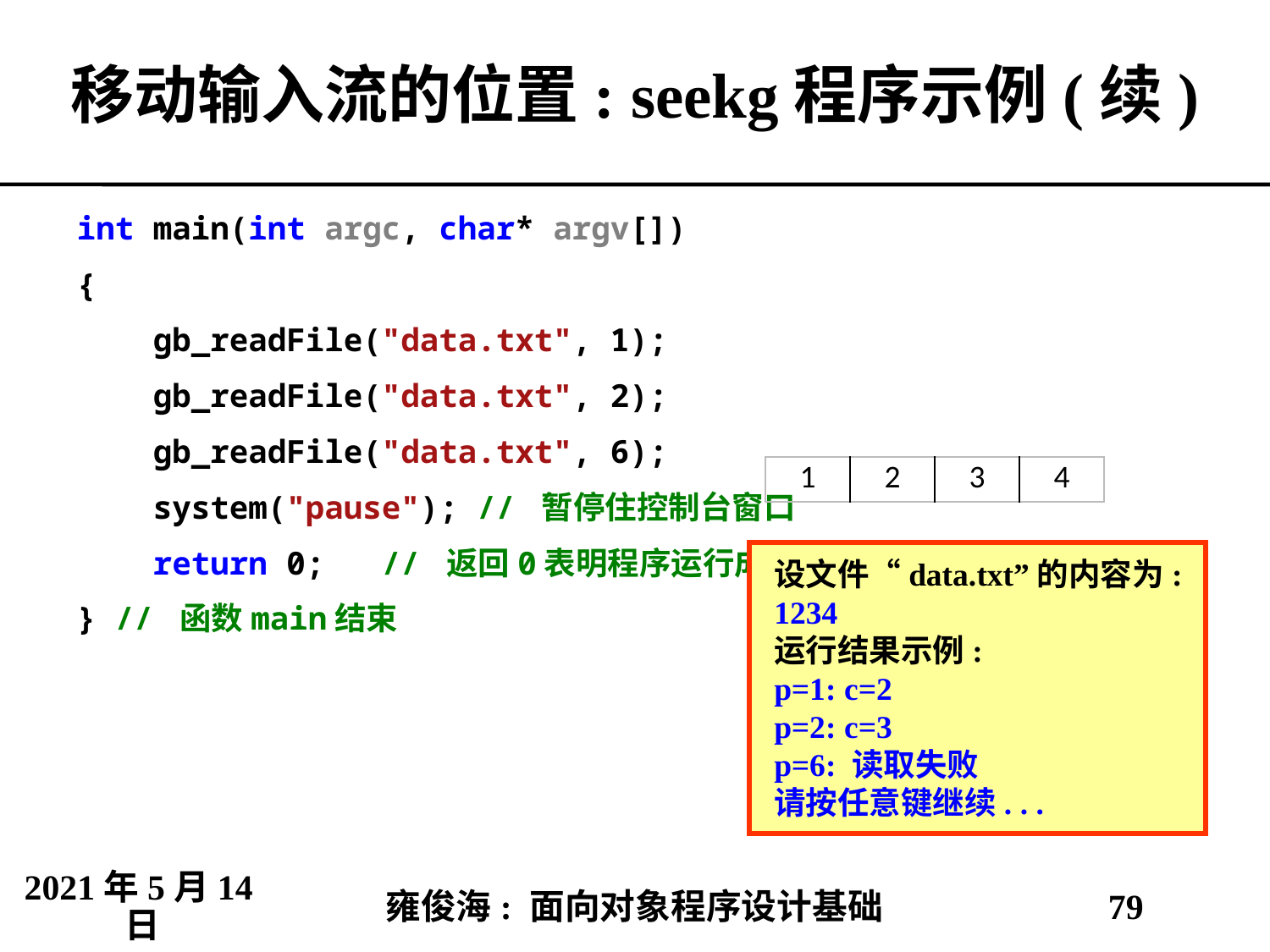

# 移动输入流的位置: seekg程序示例(续)

int main(int argc, char* argv[])
{
    gb_readFile("data.txt", 1);
    gb_readFile("data.txt", 2);
    gb_readFile("data.txt", 6);
    system("pause"); // 暂停住控制台窗口
    return 0;   // 返回0表明程序运行成功
} // 函数main结束
| 1 | 2 | 3 | 4 |
| --- | --- | --- | --- |
设文件“data.txt”的内容为:
1234
运行结果示例:
p=1: c=2
p=2: c=3
p=6: 读取失败
请按任意键继续. . .
2021年5月14日
雍俊海: 面向对象程序设计基础
79